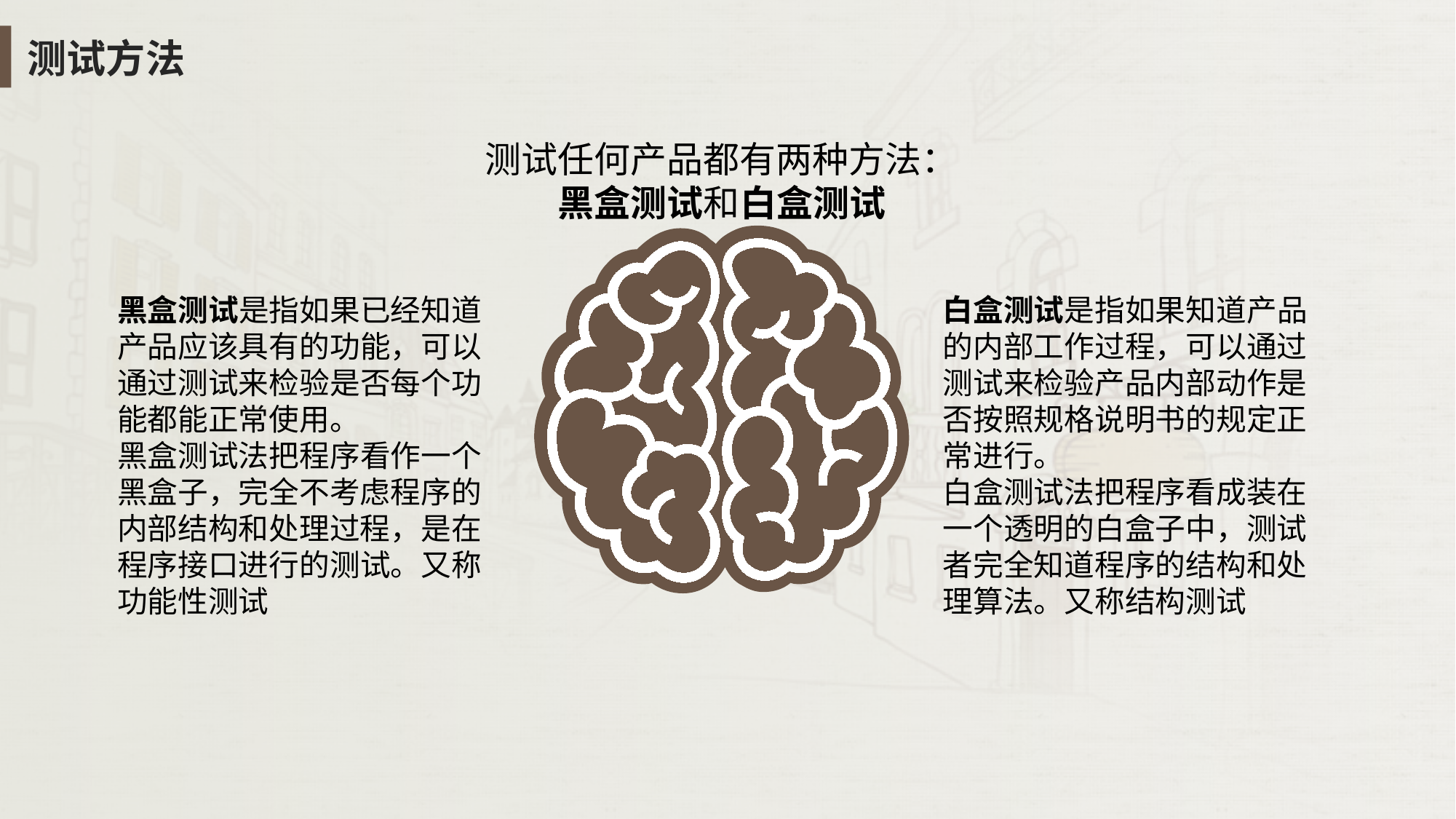

测试方法
测试任何产品都有两种方法：
黑盒测试和白盒测试

黑盒测试是指如果已经知道产品应该具有的功能，可以通过测试来检验是否每个功能都能正常使用。
黑盒测试法把程序看作一个黑盒子，完全不考虑程序的内部结构和处理过程，是在程序接口进行的测试。又称功能性测试
白盒测试是指如果知道产品的内部工作过程，可以通过测试来检验产品内部动作是否按照规格说明书的规定正常进行。
白盒测试法把程序看成装在一个透明的白盒子中，测试者完全知道程序的结构和处理算法。又称结构测试